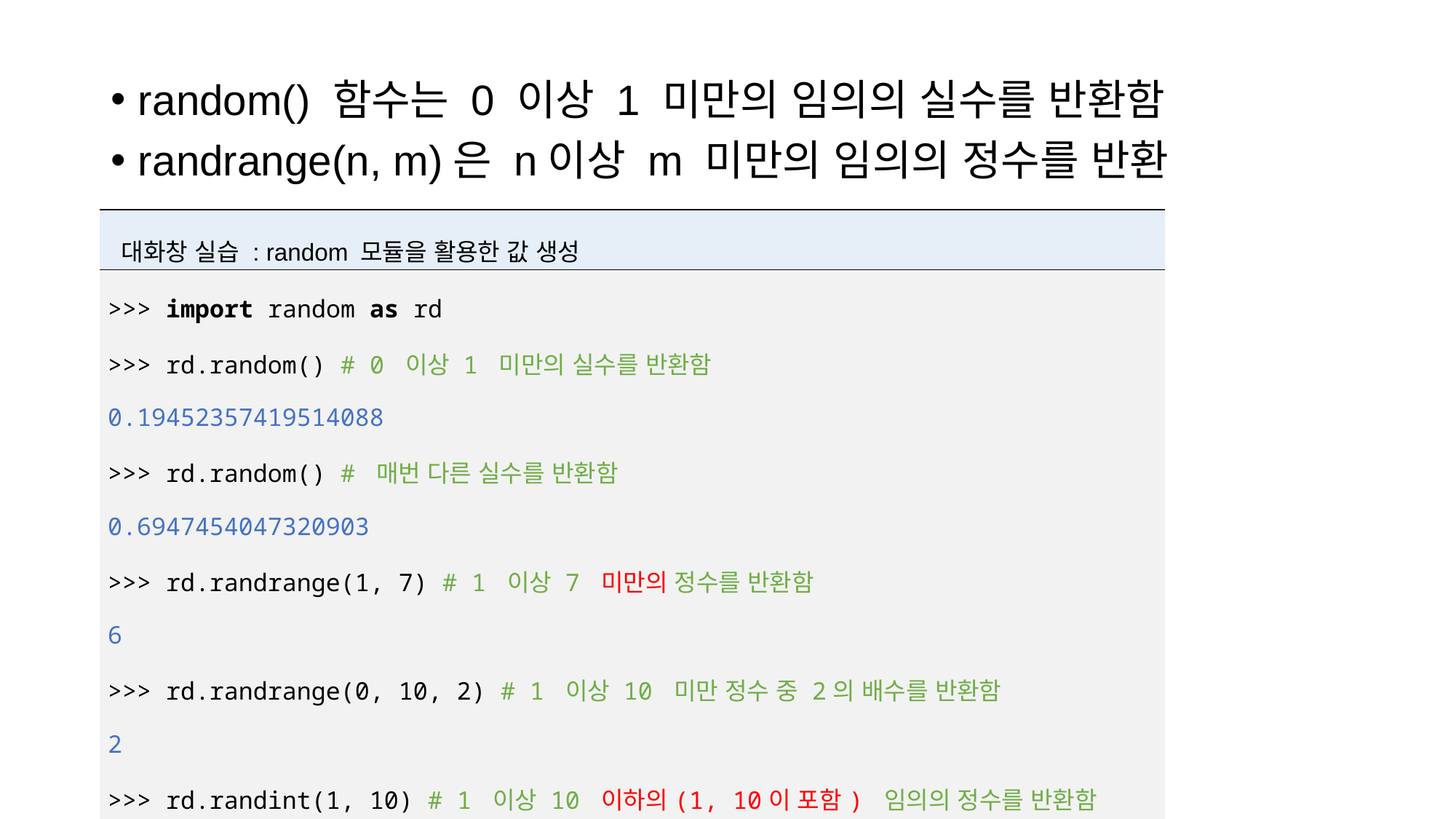

random() 함수는 0 이상 1 미만의 임의의 실수를 반환함
randrange(n, m)은 n이상 m 미만의 임의의 정수를 반환

| 대화창 실습 : random 모듈을 활용한 값 생성 |
| --- |
| >>> import random as rd >>> rd.random() # 0 이상 1 미만의 실수를 반환함 0.19452357419514088 >>> rd.random() # 매번 다른 실수를 반환함 0.6947454047320903 >>> rd.randrange(1, 7) # 1 이상 7 미만의 정수를 반환함 6 >>> rd.randrange(0, 10, 2) # 1 이상 10 미만 정수 중 2의 배수를 반환함 2 >>> rd.randint(1, 10) # 1 이상 10 이하의(1, 10이 포함) 임의의 정수를 반환함 3 |